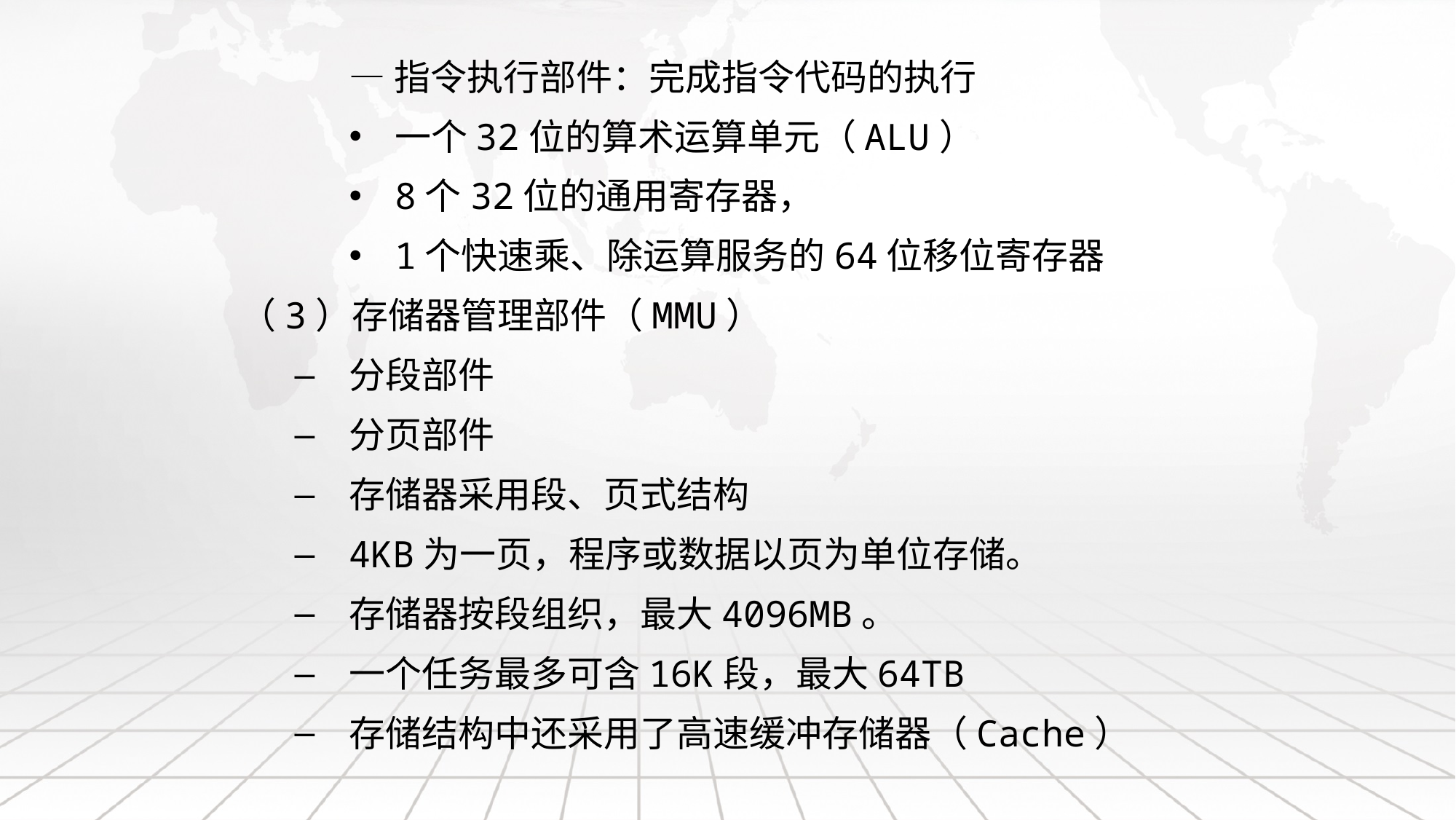

―指令执行部件：完成指令代码的执行
一个32位的算术运算单元（ALU）
8个32位的通用寄存器，
1个快速乘、除运算服务的64位移位寄存器
（3）存储器管理部件（MMU）
分段部件
分页部件
存储器采用段、页式结构
4KB为一页，程序或数据以页为单位存储。
存储器按段组织，最大4096MB。
一个任务最多可含16K段，最大64TB
存储结构中还采用了高速缓冲存储器（Cache）